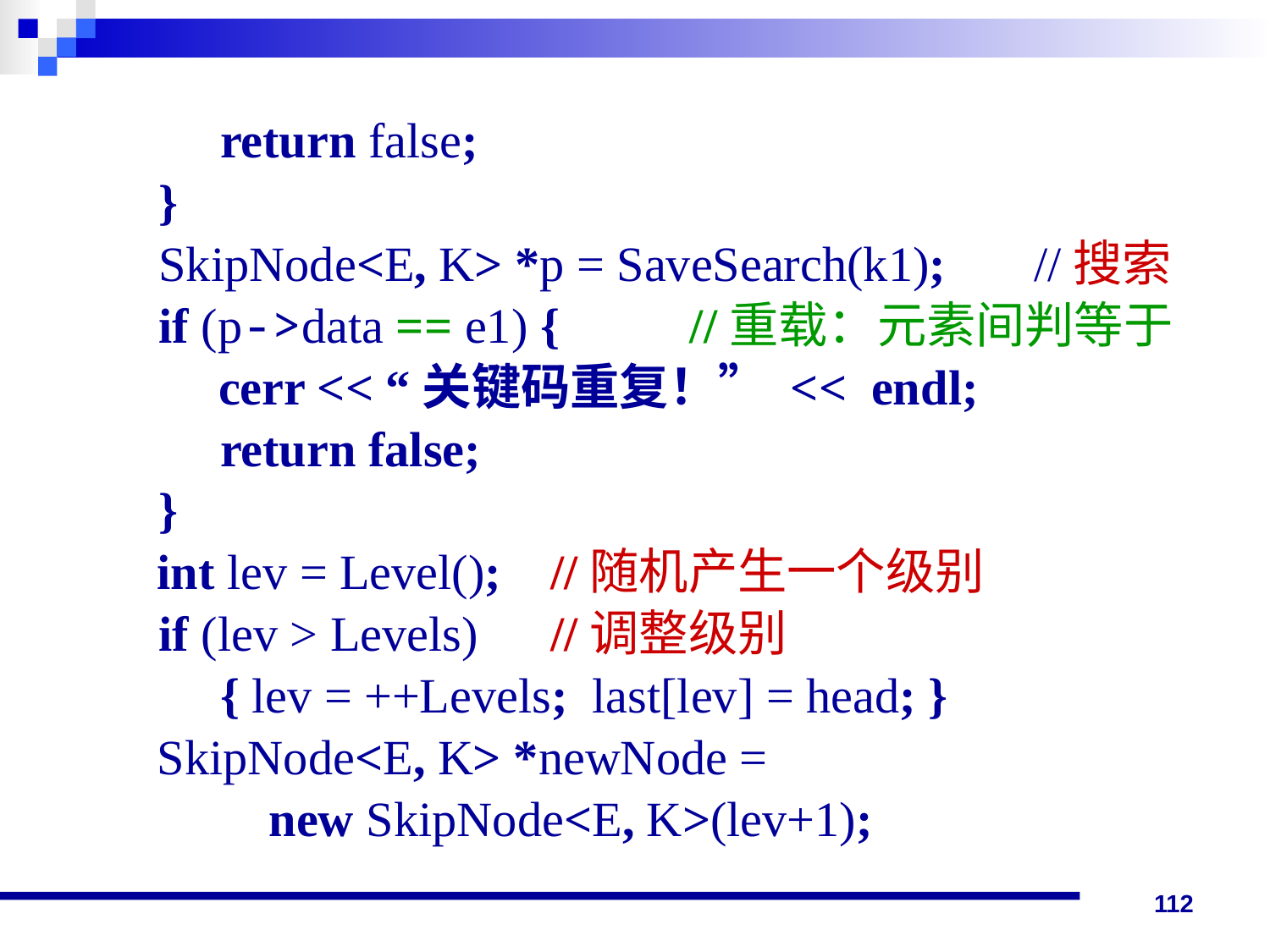

return false;
     }
     SkipNode<E, K> *p = SaveSearch(k1);	//搜索
     if (p->data == e1) {	   //重载：元素间判等于
	      cerr << “关键码重复！” <<  endl;
          return false;
     }
	 int lev = Level();	  //随机产生一个级别
     if (lev > Levels) 	  //调整级别
          { lev = ++Levels;  last[lev] = head; }
	 SkipNode<E, K> *newNode =
              new SkipNode<E, K>(lev+1);
112